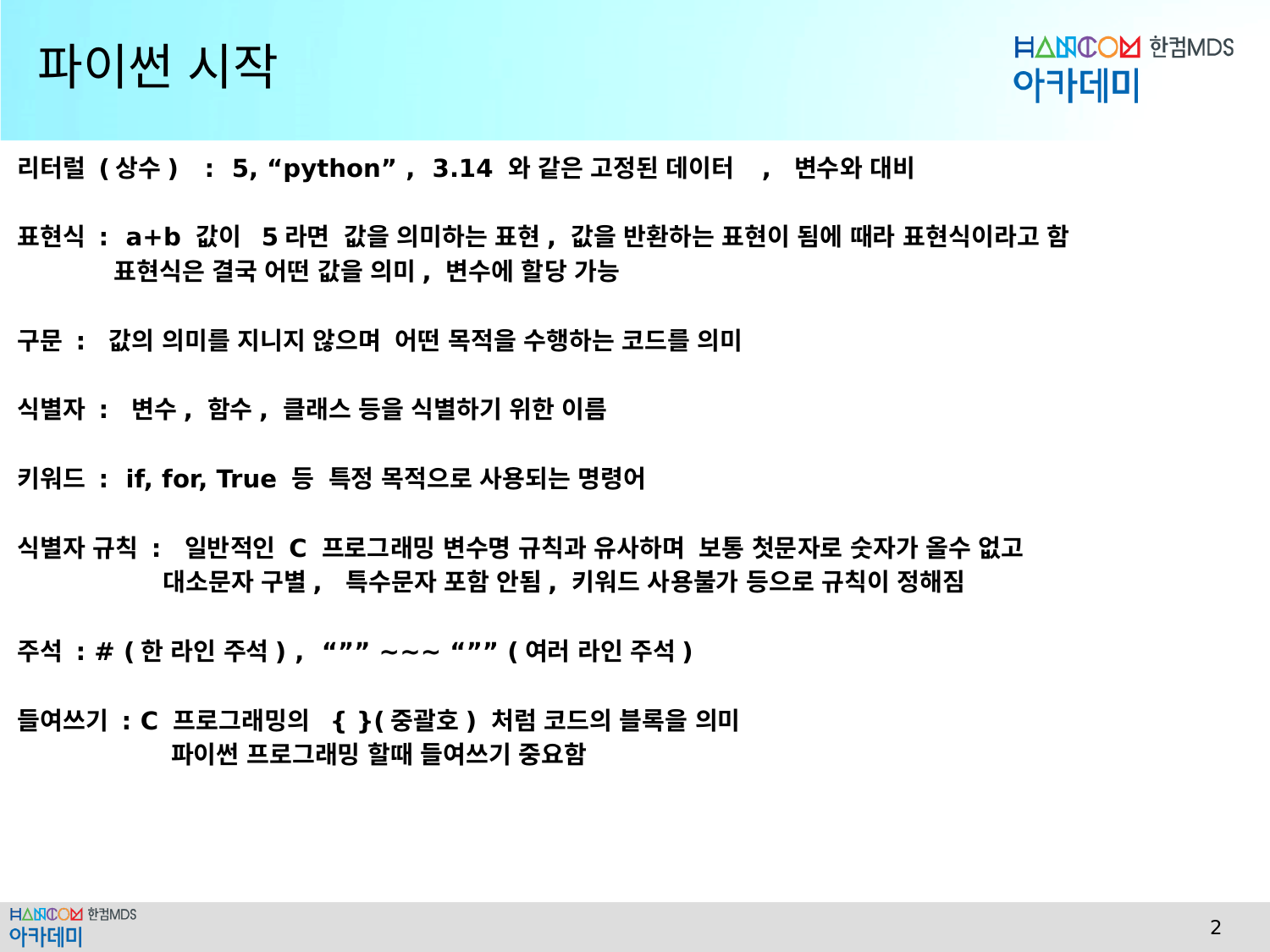

# 파이썬 시작
리터럴 (상수)   :  5, “python” ,  3.14 와 같은 고정된 데이터   ,  변수와 대비

표현식 :  a+b 값이  5라면  값을 의미하는 표현, 값을 반환하는 표현이 됨에 때라 표현식이라고 함
             표현식은 결국 어떤 값을 의미, 변수에 할당 가능

구문 :  값의 의미를 지니지 않으며  어떤 목적을 수행하는 코드를 의미

식별자 :  변수, 함수, 클래스 등을 식별하기 위한 이름

키워드 :  if, for, True 등  특정 목적으로 사용되는 명령어

식별자 규칙 :  일반적인 C 프로그래밍 변수명 규칙과 유사하며  보통 첫문자로 숫자가 올수 없고
                    대소문자 구별,  특수문자 포함 안됨, 키워드 사용불가 등으로 규칙이 정해짐

주석 : # (한 라인 주석) ,  “”” ~~~ “”” (여러 라인 주석)

들여쓰기 : C 프로그래밍의  { }(중괄호) 처럼 코드의 블록을 의미
	   파이썬 프로그래밍 할때 들여쓰기 중요함

                               2